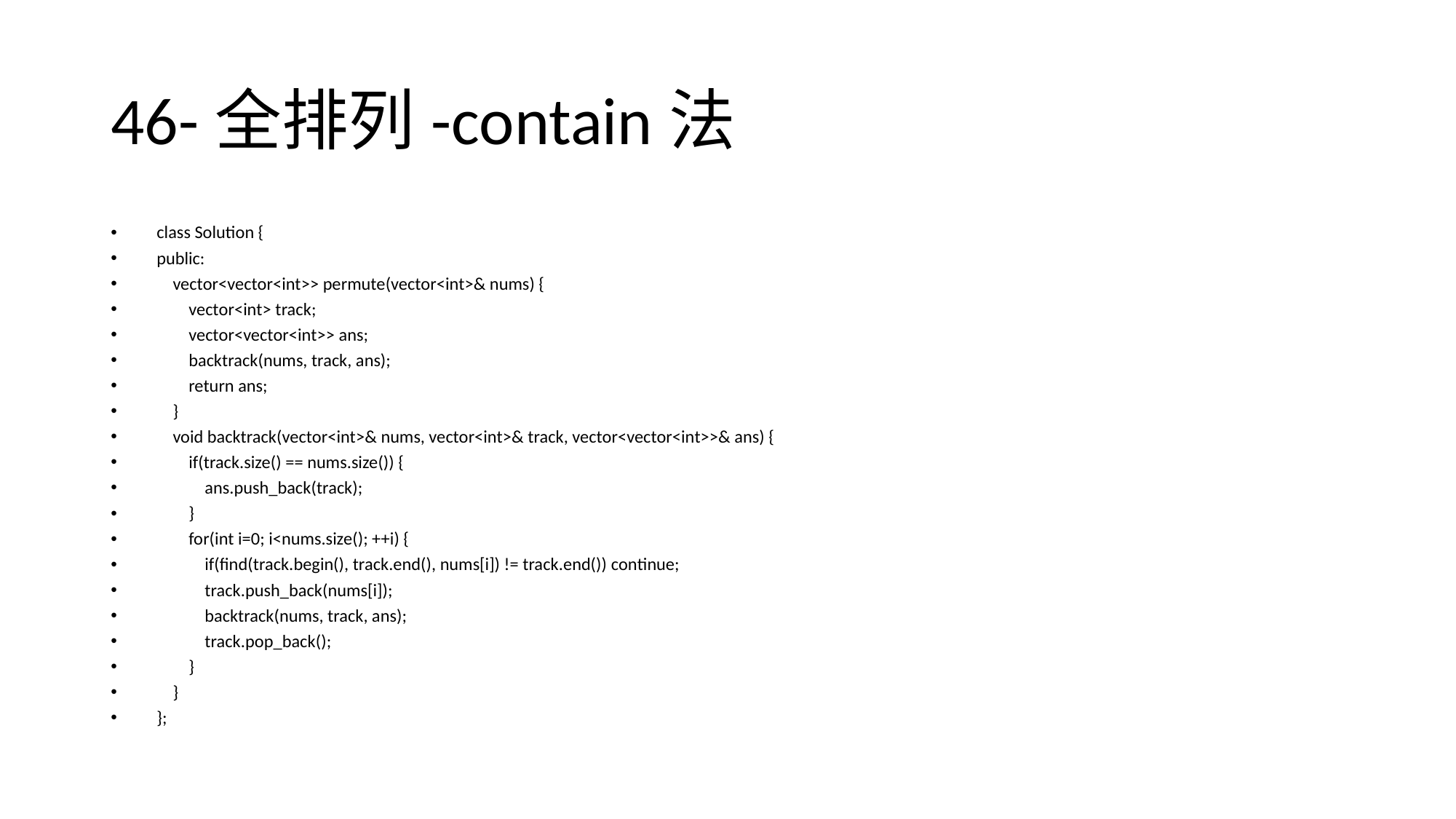

# 46-全排列-contain法
class Solution {
public:
    vector<vector<int>> permute(vector<int>& nums) {
        vector<int> track;
        vector<vector<int>> ans;
        backtrack(nums, track, ans);
        return ans;
    }
    void backtrack(vector<int>& nums, vector<int>& track, vector<vector<int>>& ans) {
        if(track.size() == nums.size()) {
            ans.push_back(track);
        }
        for(int i=0; i<nums.size(); ++i) {
            if(find(track.begin(), track.end(), nums[i]) != track.end()) continue;
            track.push_back(nums[i]);
            backtrack(nums, track, ans);
            track.pop_back();
        }
    }
};